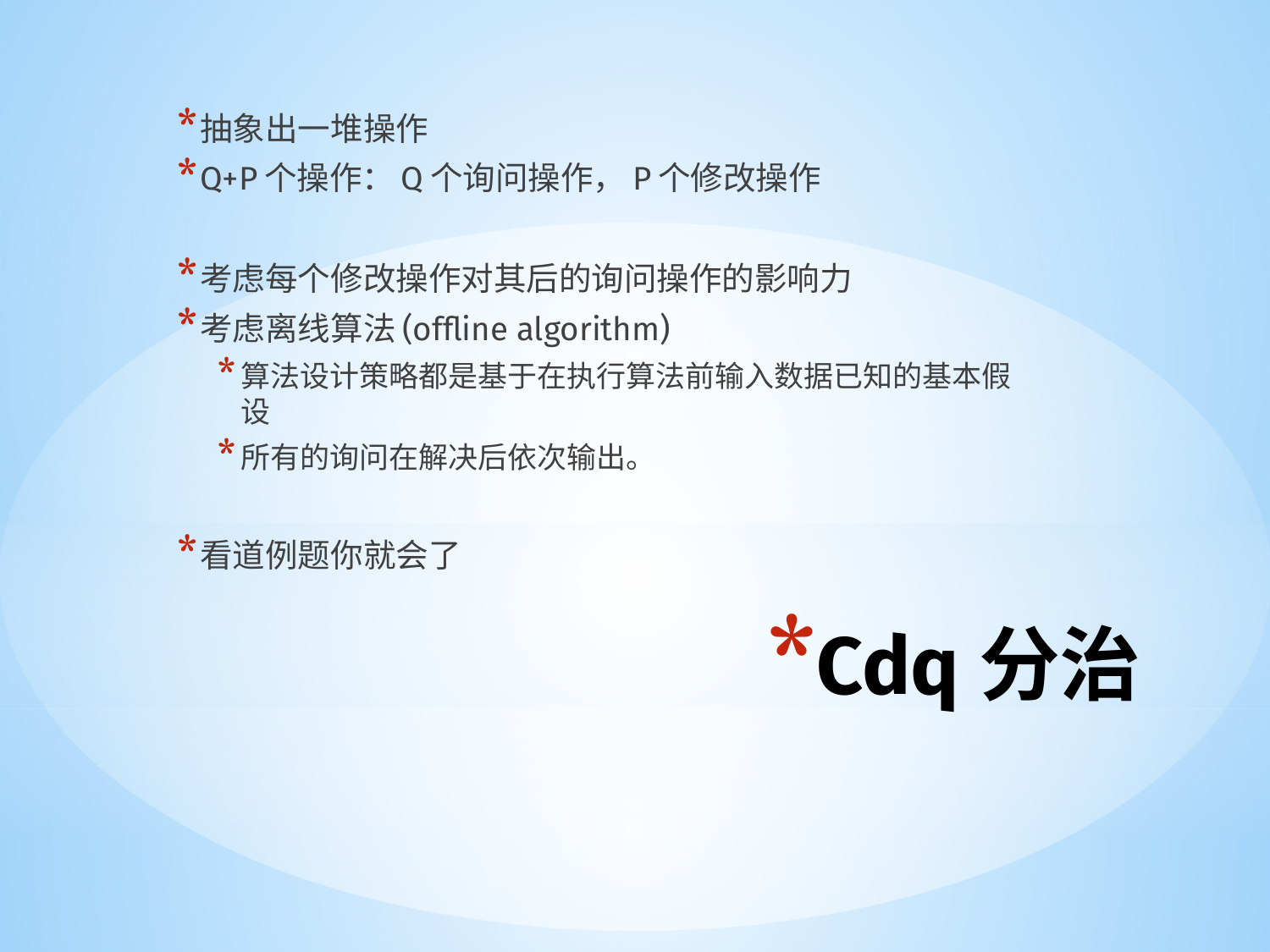

抽象出一堆操作
Q+P个操作：Q个询问操作，P个修改操作

考虑每个修改操作对其后的询问操作的影响力
考虑离线算法(offline algorithm)
算法设计策略都是基于在执行算法前输入数据已知的基本假设
所有的询问在解决后依次输出。

看道例题你就会了

# Cdq分治